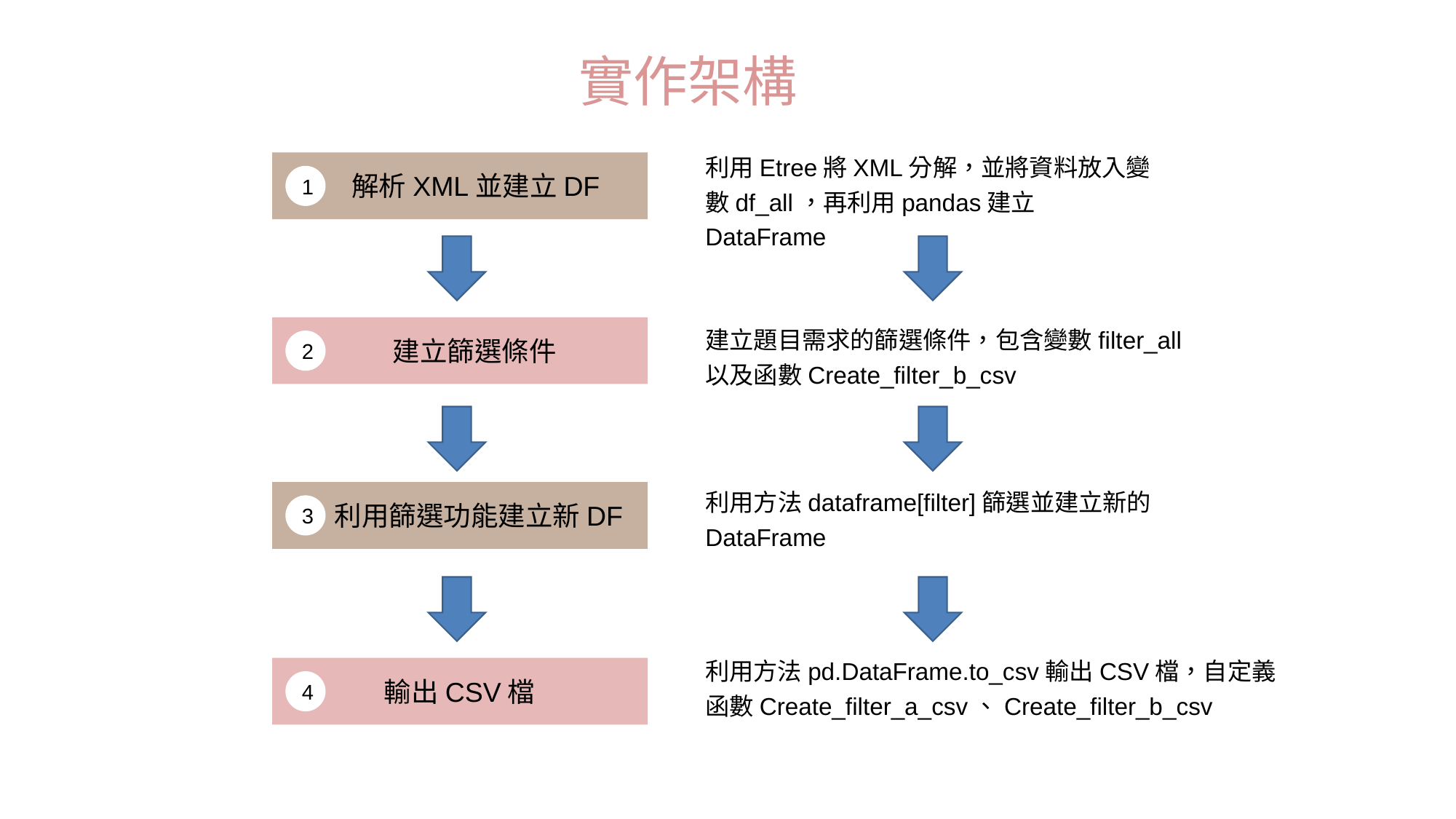

實作架構
利用Etree將XML分解，並將資料放入變數df_all，再利用pandas建立DataFrame

解析XML並建立DF
1

建立題目需求的篩選條件，包含變數filter_all以及函數Create_filter_b_csv

建立篩選條件
2

利用方法dataframe[filter]篩選並建立新的DataFrame

利用篩選功能建立新DF
3

利用方法pd.DataFrame.to_csv輸出CSV檔，自定義
函數Create_filter_a_csv、Create_filter_b_csv

輸出CSV檔
4